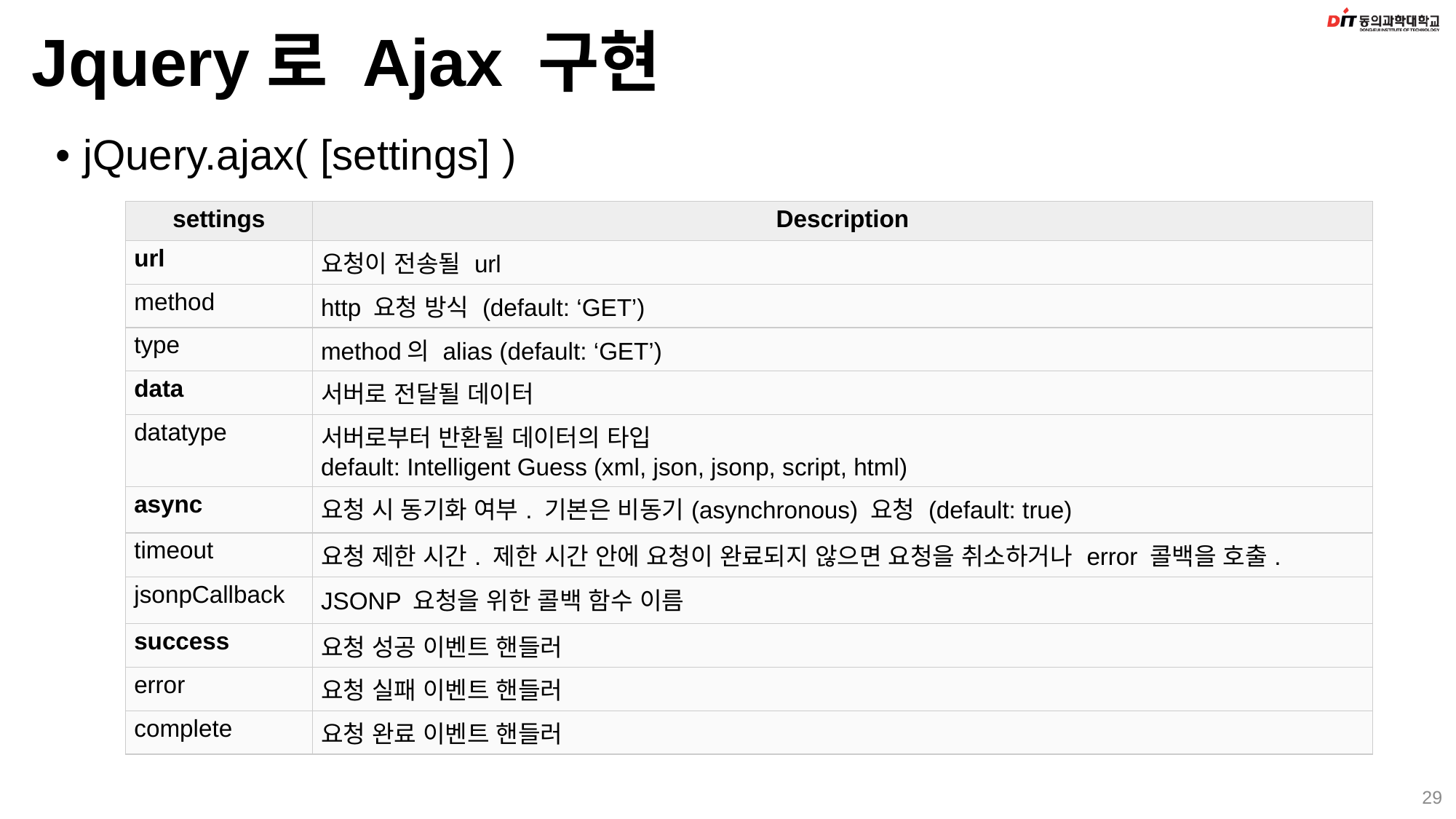

# Jquery로 Ajax 구현
jQuery.ajax( [settings] )
| settings | Description |
| --- | --- |
| url | 요청이 전송될 url |
| method | http 요청 방식 (default: ‘GET’) |
| type | method의 alias (default: ‘GET’) |
| data | 서버로 전달될 데이터 |
| datatype | 서버로부터 반환될 데이터의 타입 default: Intelligent Guess (xml, json, jsonp, script, html) |
| async | 요청 시 동기화 여부. 기본은 비동기(asynchronous) 요청 (default: true) |
| timeout | 요청 제한 시간. 제한 시간 안에 요청이 완료되지 않으면 요청을 취소하거나 error 콜백을 호출. |
| jsonpCallback | JSONP 요청을 위한 콜백 함수 이름 |
| success | 요청 성공 이벤트 핸들러 |
| error | 요청 실패 이벤트 핸들러 |
| complete | 요청 완료 이벤트 핸들러 |
29